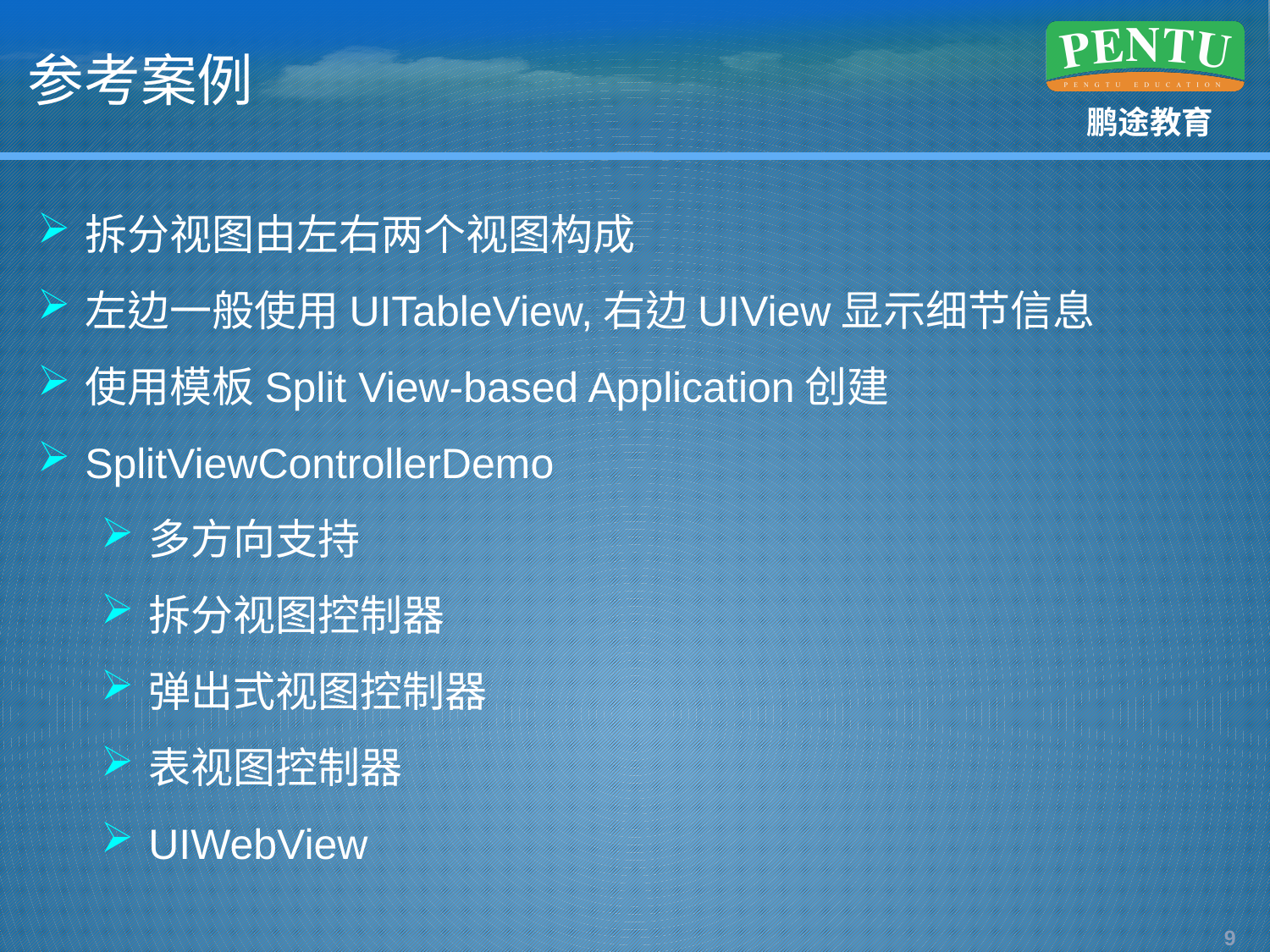

# 参考案例
拆分视图由左右两个视图构成
左边一般使用UITableView,右边UIView显示细节信息
使用模板Split View-based Application创建
SplitViewControllerDemo
多方向支持
拆分视图控制器
弹出式视图控制器
表视图控制器
UIWebView
9